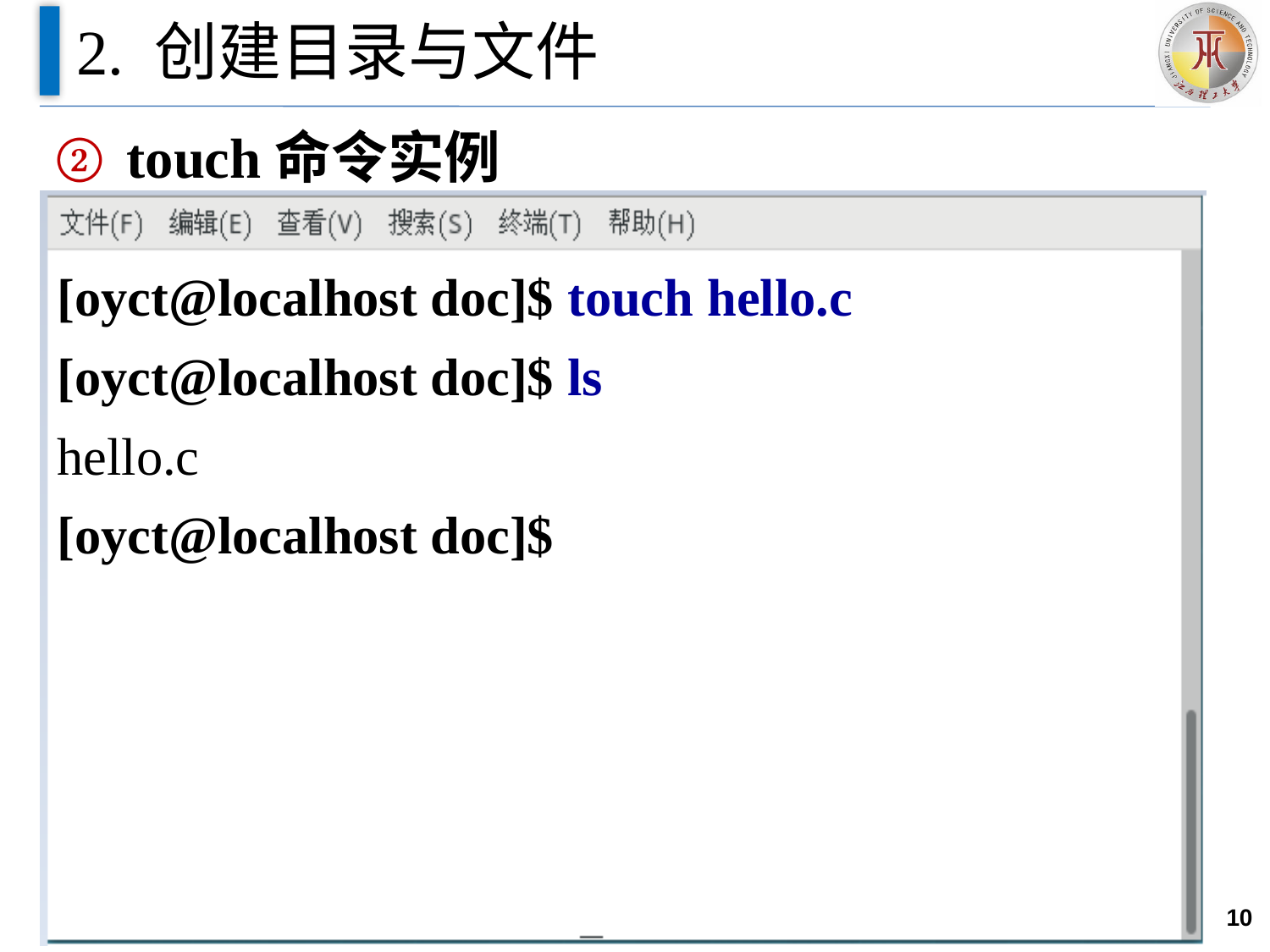

# 2. 创建目录与文件
touch命令实例
[oyct@localhost doc]$ touch hello.c
[oyct@localhost doc]$ ls
hello.c
[oyct@localhost doc]$

10